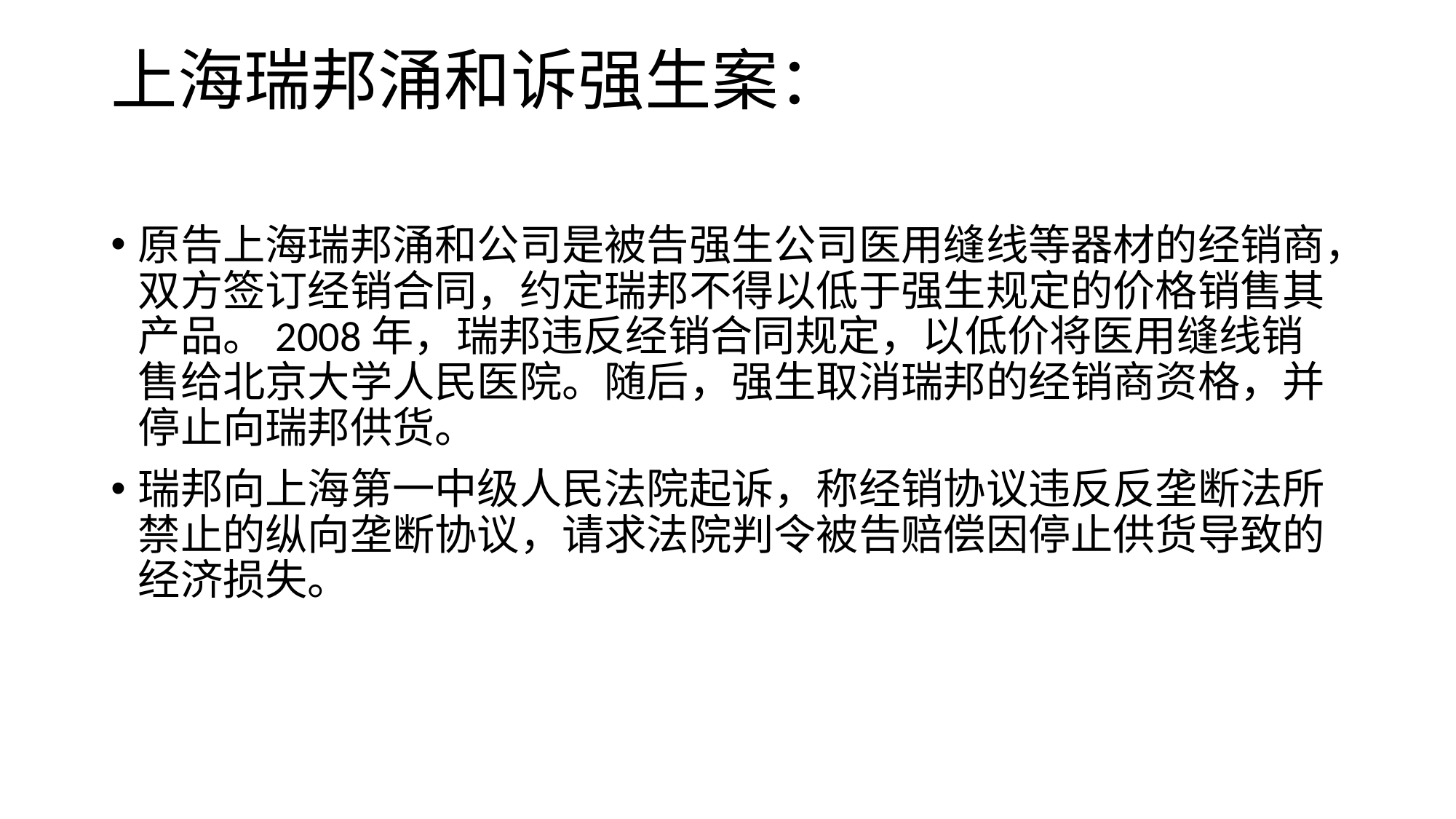

# 上海瑞邦涌和诉强生案：
原告上海瑞邦涌和公司是被告强生公司医用缝线等器材的经销商，双方签订经销合同，约定瑞邦不得以低于强生规定的价格销售其产品。2008年，瑞邦违反经销合同规定，以低价将医用缝线销售给北京大学人民医院。随后，强生取消瑞邦的经销商资格，并停止向瑞邦供货。
瑞邦向上海第一中级人民法院起诉，称经销协议违反反垄断法所禁止的纵向垄断协议，请求法院判令被告赔偿因停止供货导致的经济损失。